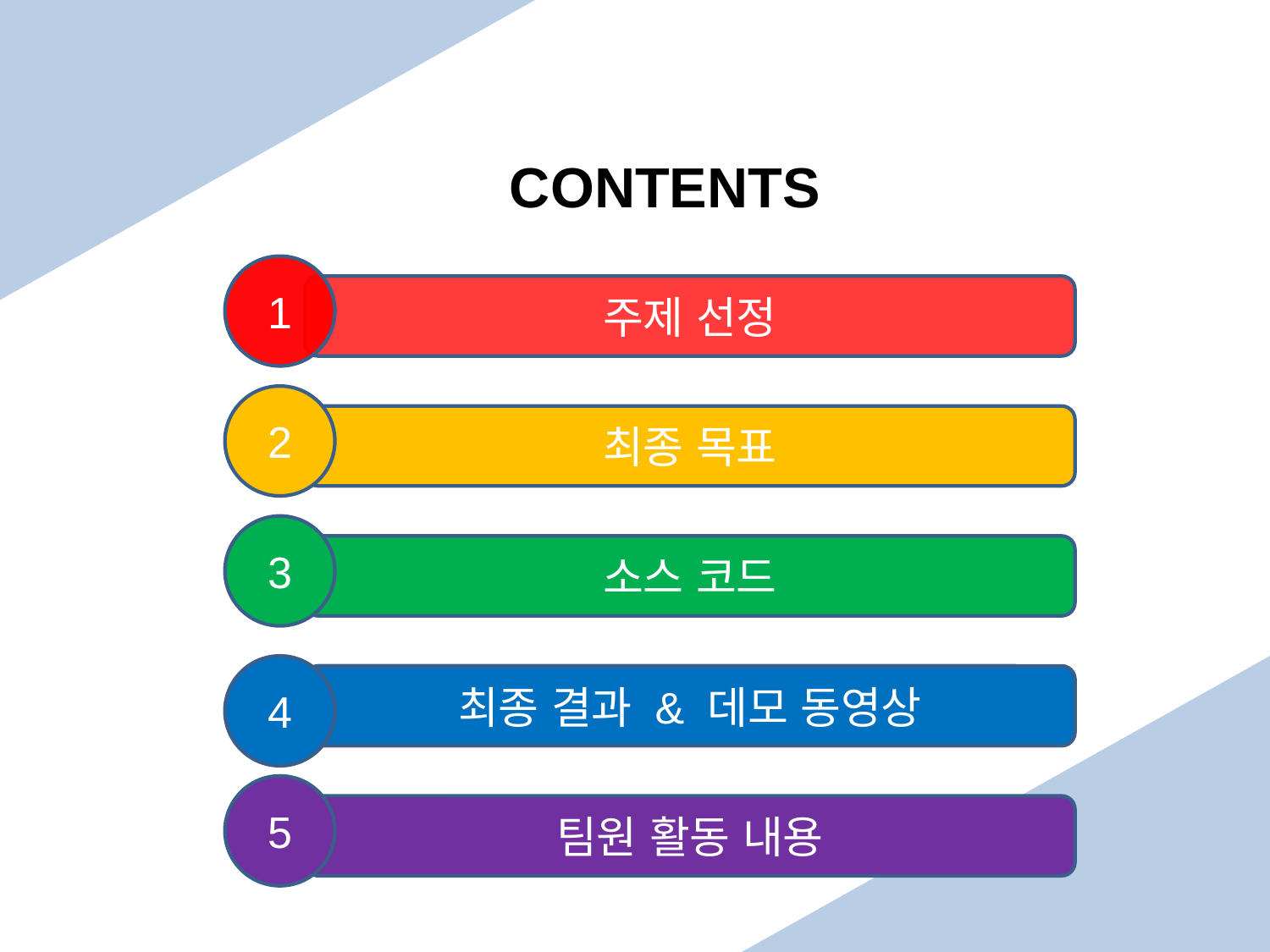

CONTENTS
1
주제 선정
2
최종 목표
3
소스 코드

4
최종 결과 & 데모 동영상
5
팀원 활동 내용